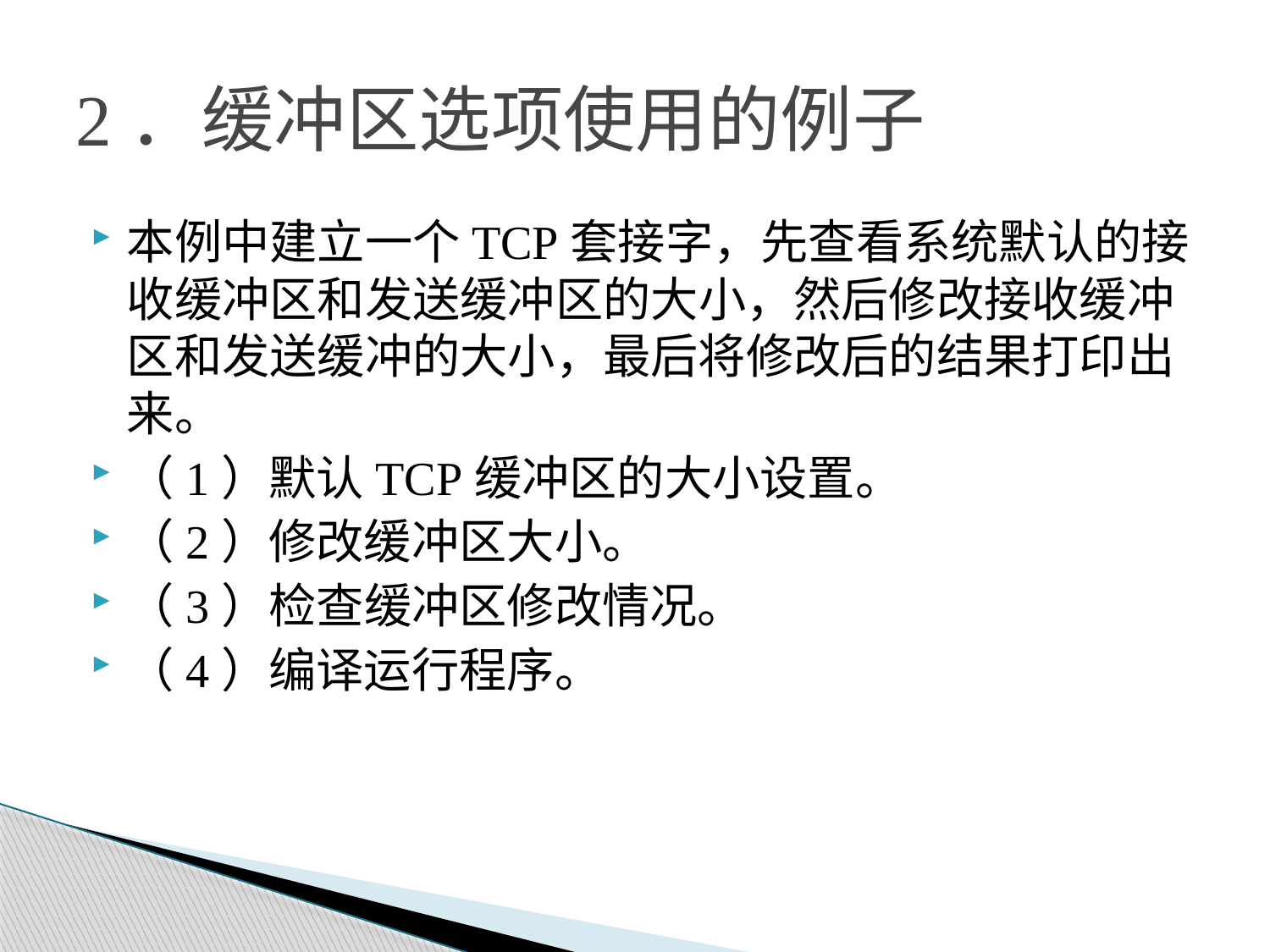

# 2．缓冲区选项使用的例子
本例中建立一个TCP套接字，先查看系统默认的接收缓冲区和发送缓冲区的大小，然后修改接收缓冲区和发送缓冲的大小，最后将修改后的结果打印出来。
（1）默认TCP缓冲区的大小设置。
（2）修改缓冲区大小。
（3）检查缓冲区修改情况。
（4）编译运行程序。